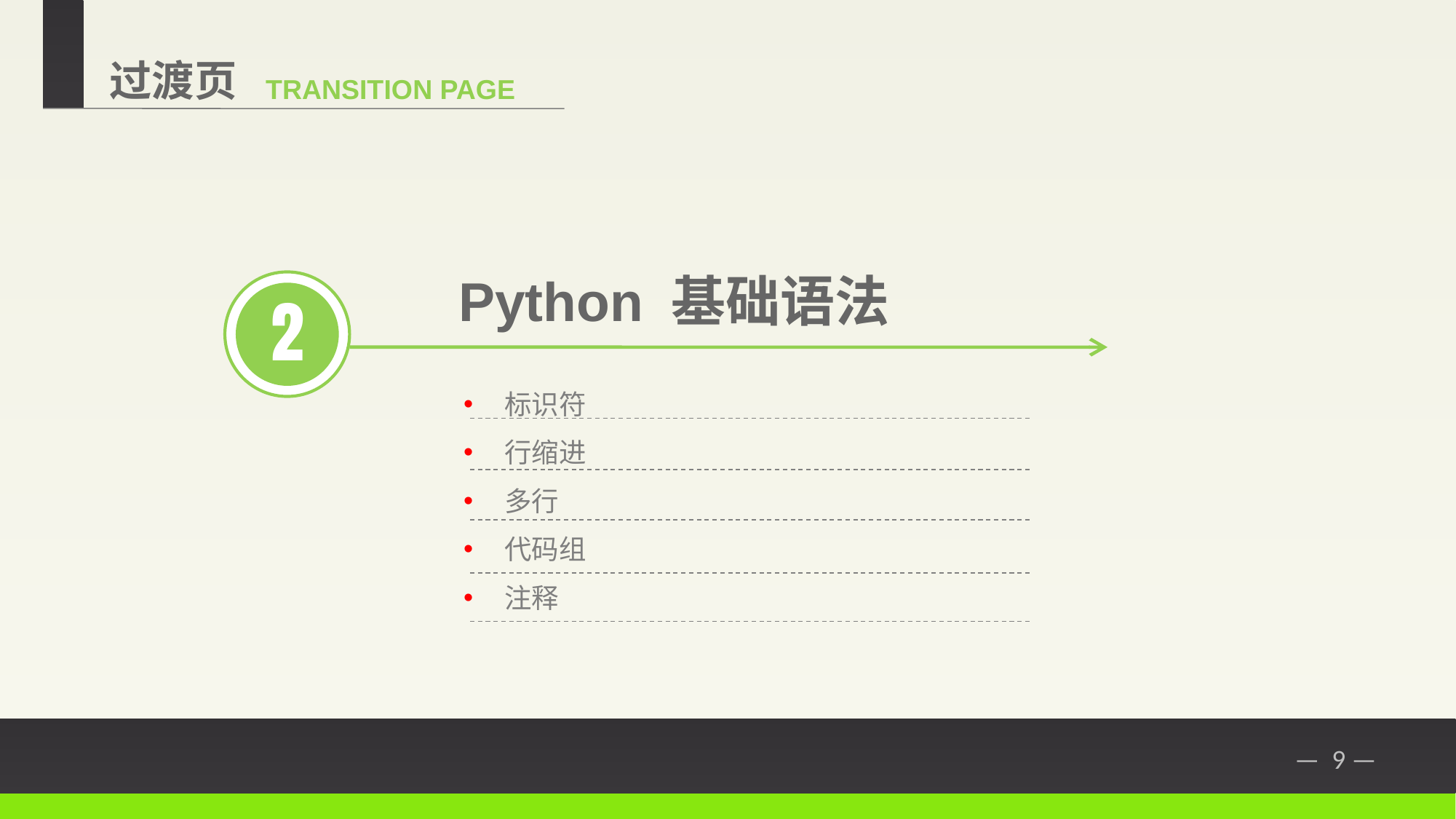

过渡页
TRANSITION PAGE

Python 基础语法

2

标识符
行缩进
多行
代码组
注释